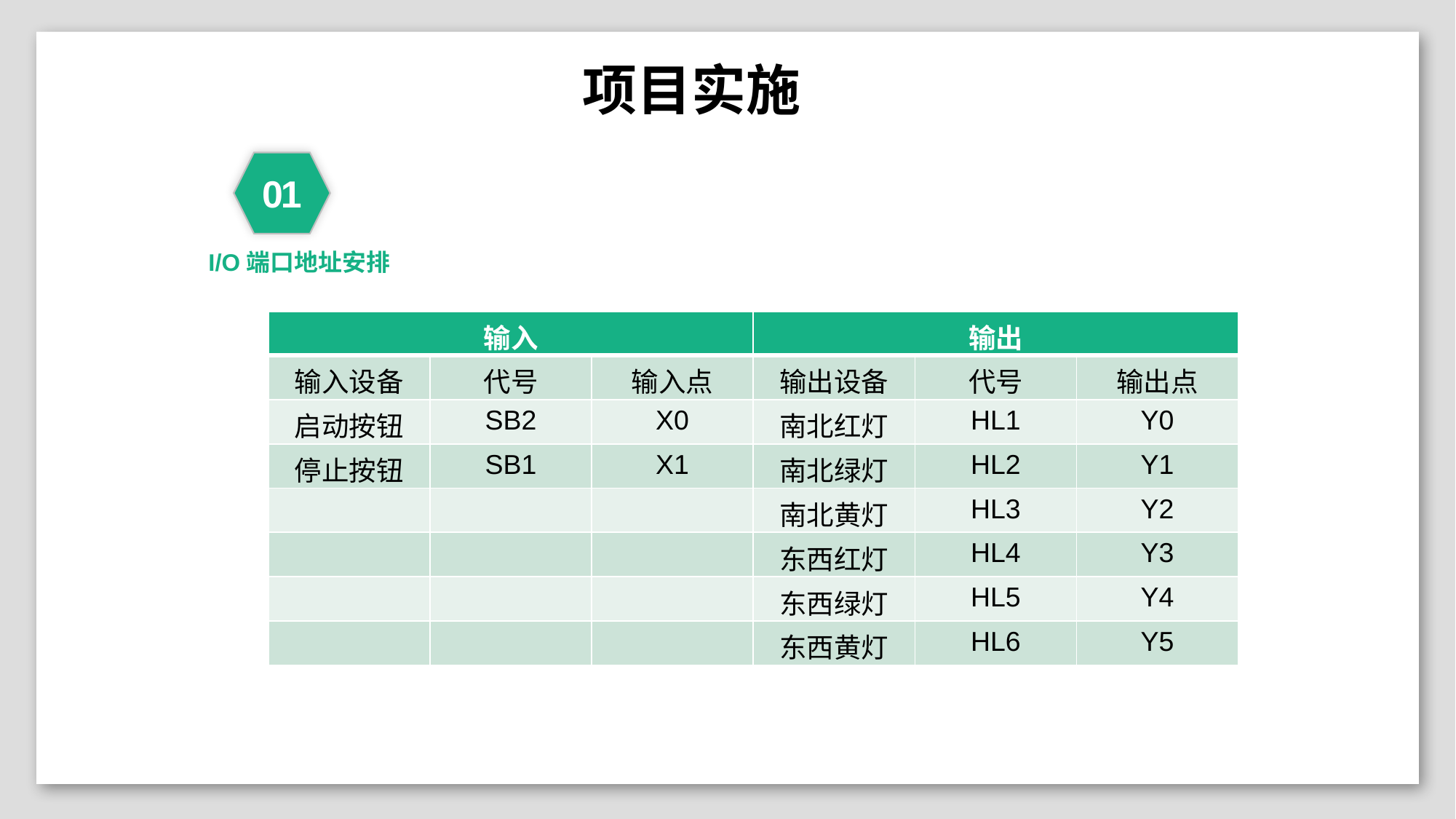

01
I/O端口地址安排

| 输入 |  |  | 输出 |  |  |
| --- | --- | --- | --- | --- | --- |
| 输入设备 | 代号 | 输入点 | 输出设备 | 代号 | 输出点 |
| 启动按钮 | SB2 | X0 | 南北红灯 | HL1 | Y0 |
| 停止按钮 | SB1 | X1 | 南北绿灯 | HL2 | Y1 |
|  |  |  | 南北黄灯 | HL3 | Y2 |
|  |  |  | 东西红灯 | HL4 | Y3 |
|  |  |  | 东西绿灯 | HL5 | Y4 |
|  |  |  | 东西黄灯 | HL6 | Y5 |